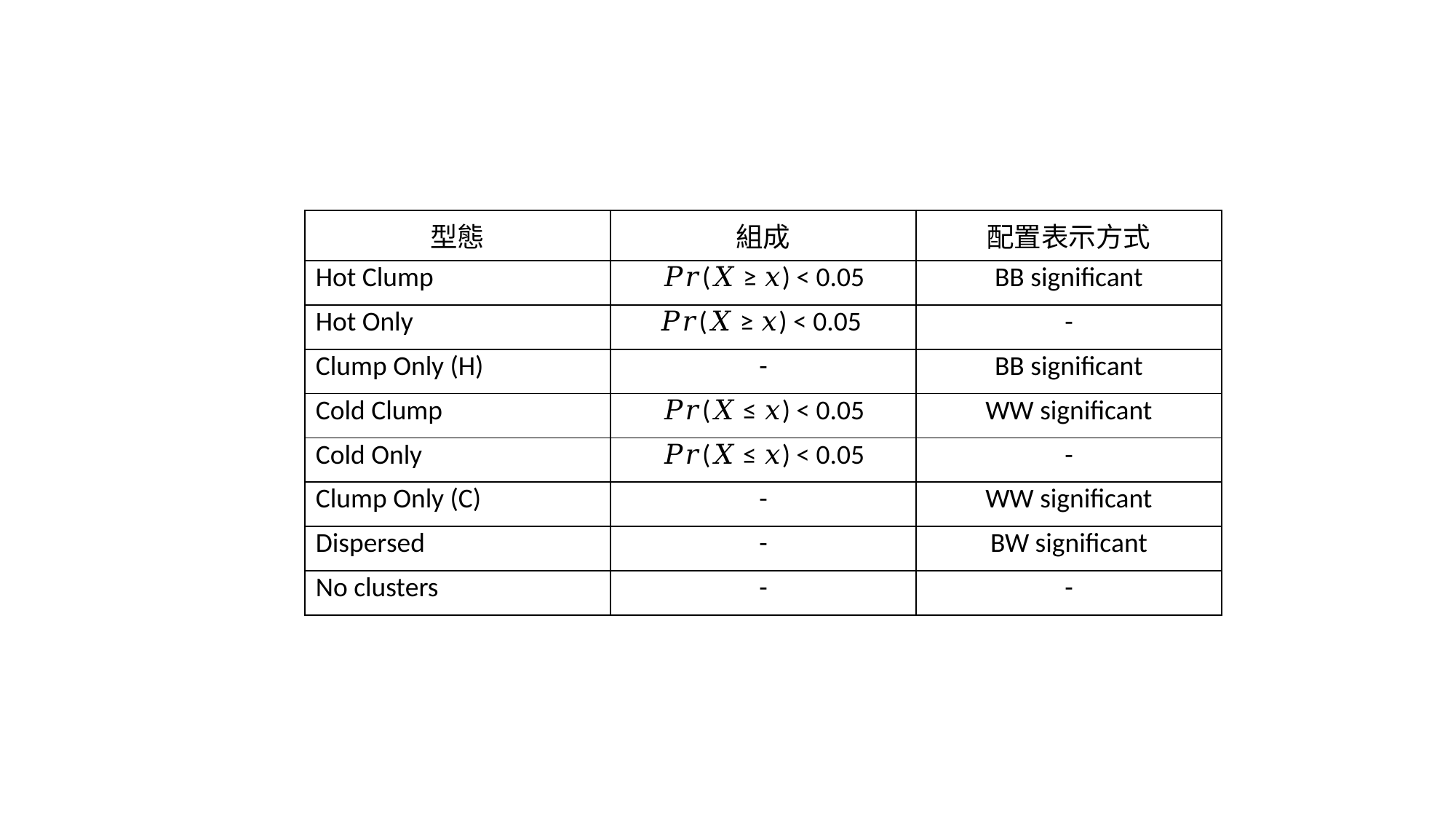

| 型態 | 組成 | 配置表示方式 |
| --- | --- | --- |
| Hot Clump | 𝑃𝑟(𝑋 ≥ 𝑥) < 0.05 | BB significant |
| Hot Only | 𝑃𝑟(𝑋 ≥ 𝑥) < 0.05 | - |
| Clump Only (H) | - | BB significant |
| Cold Clump | 𝑃𝑟(𝑋 ≤ 𝑥) < 0.05 | WW significant |
| Cold Only | 𝑃𝑟(𝑋 ≤ 𝑥) < 0.05 | - |
| Clump Only (C) | - | WW significant |
| Dispersed | - | BW significant |
| No clusters | - | - |